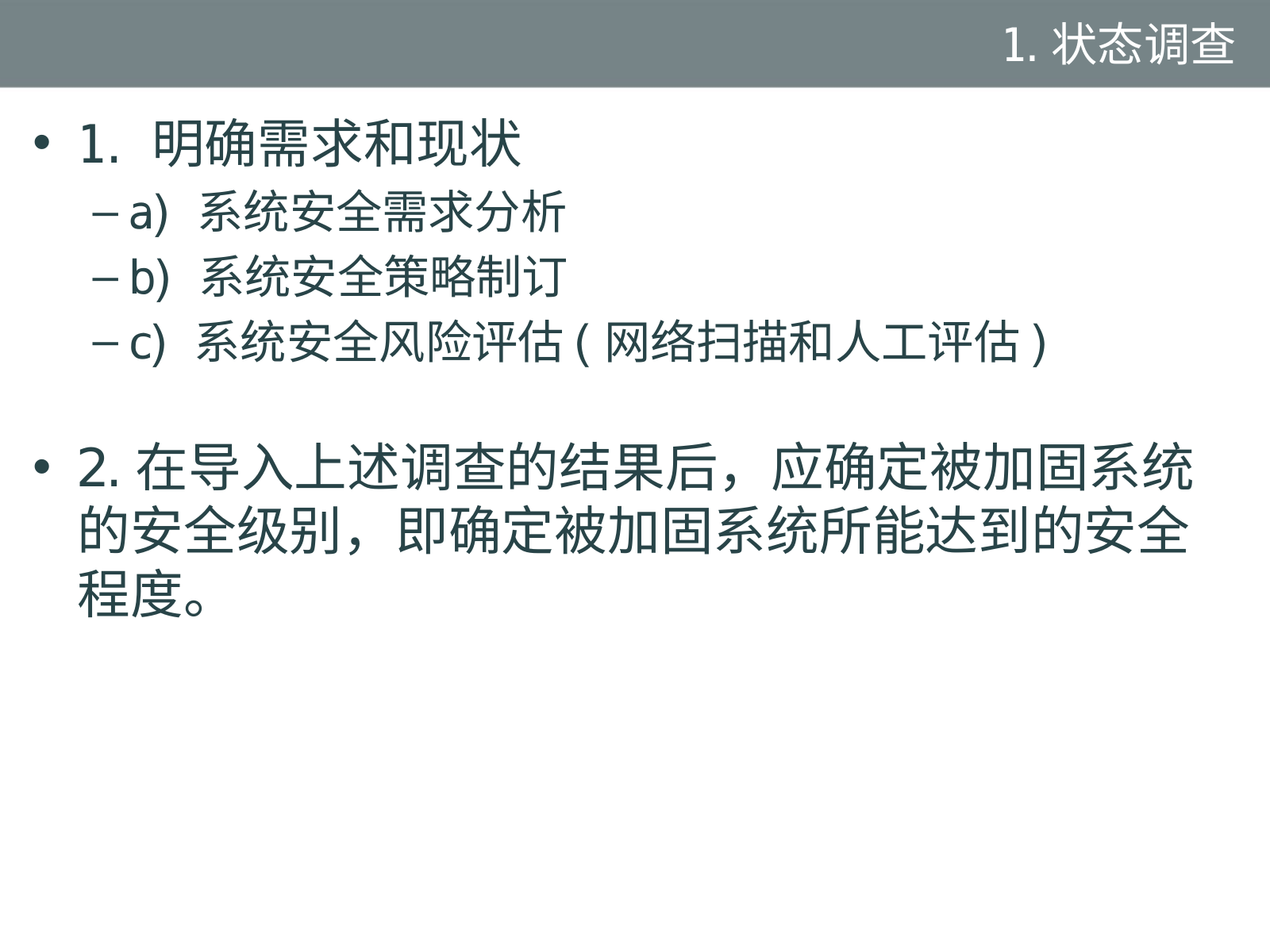

# 1.状态调查
1. 明确需求和现状
a) 系统安全需求分析
b) 系统安全策略制订
c) 系统安全风险评估(网络扫描和人工评估)
2.在导入上述调查的结果后，应确定被加固系统的安全级别，即确定被加固系统所能达到的安全程度。